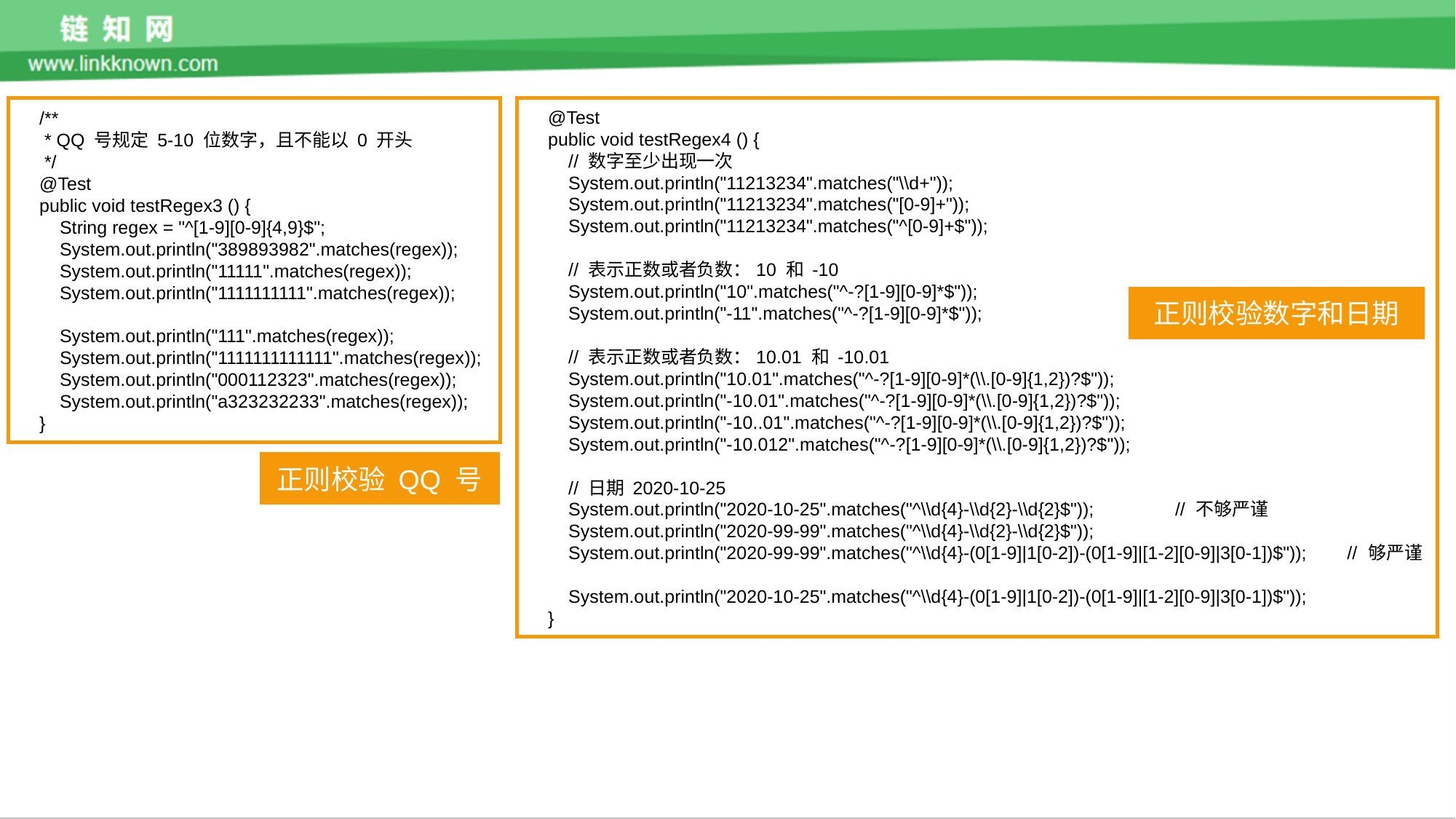

/**
     * QQ 号规定 5-10 位数字，且不能以 0 开头
     */
    @Test
    public void testRegex3 () {
        String regex = "^[1-9][0-9]{4,9}$";
        System.out.println("389893982".matches(regex));
        System.out.println("11111".matches(regex));
        System.out.println("1111111111".matches(regex));

        System.out.println("111".matches(regex));
        System.out.println("1111111111111".matches(regex));
        System.out.println("000112323".matches(regex));
        System.out.println("a323232233".matches(regex));
    }
    @Test
    public void testRegex4 () {
        // 数字至少出现一次
        System.out.println("11213234".matches("\\d+"));
        System.out.println("11213234".matches("[0-9]+"));
        System.out.println("11213234".matches("^[0-9]+$"));

        // 表示正数或者负数：10 和 -10
        System.out.println("10".matches("^-?[1-9][0-9]*$"));
        System.out.println("-11".matches("^-?[1-9][0-9]*$"));

        // 表示正数或者负数：10.01 和 -10.01
        System.out.println("10.01".matches("^-?[1-9][0-9]*(\\.[0-9]{1,2})?$"));
        System.out.println("-10.01".matches("^-?[1-9][0-9]*(\\.[0-9]{1,2})?$"));
        System.out.println("-10..01".matches("^-?[1-9][0-9]*(\\.[0-9]{1,2})?$"));
        System.out.println("-10.012".matches("^-?[1-9][0-9]*(\\.[0-9]{1,2})?$"));

        // 日期 2020-10-25
        System.out.println("2020-10-25".matches("^\\d{4}-\\d{2}-\\d{2}$"));                // 不够严谨
        System.out.println("2020-99-99".matches("^\\d{4}-\\d{2}-\\d{2}$"));
        System.out.println("2020-99-99".matches("^\\d{4}-(0[1-9]|1[0-2])-(0[1-9]|[1-2][0-9]|3[0-1])$"));        // 够严谨
        System.out.println("2020-10-25".matches("^\\d{4}-(0[1-9]|1[0-2])-(0[1-9]|[1-2][0-9]|3[0-1])$"));
    }
正则校验数字和日期
正则校验 QQ 号